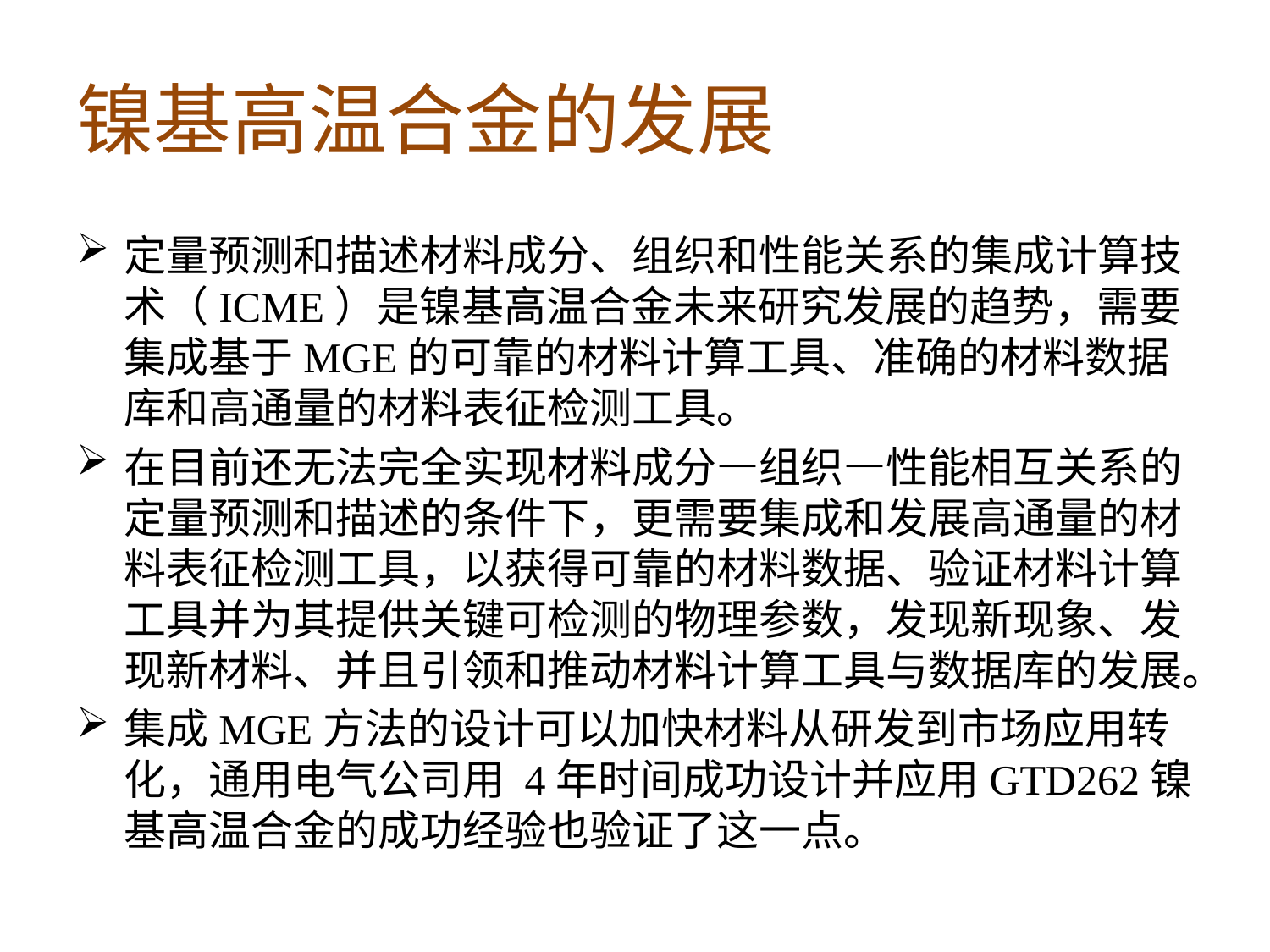

# 镍基高温合金的发展
定量预测和描述材料成分、组织和性能关系的集成计算技术（ICME）是镍基高温合金未来研究发展的趋势，需要集成基于MGE的可靠的材料计算工具、准确的材料数据库和高通量的材料表征检测工具。
在目前还无法完全实现材料成分—组织—性能相互关系的定量预测和描述的条件下，更需要集成和发展高通量的材料表征检测工具，以获得可靠的材料数据、验证材料计算工具并为其提供关键可检测的物理参数，发现新现象、发现新材料、并且引领和推动材料计算工具与数据库的发展。
集成MGE方法的设计可以加快材料从研发到市场应用转化，通用电气公司用 4年时间成功设计并应用GTD262镍基高温合金的成功经验也验证了这一点。